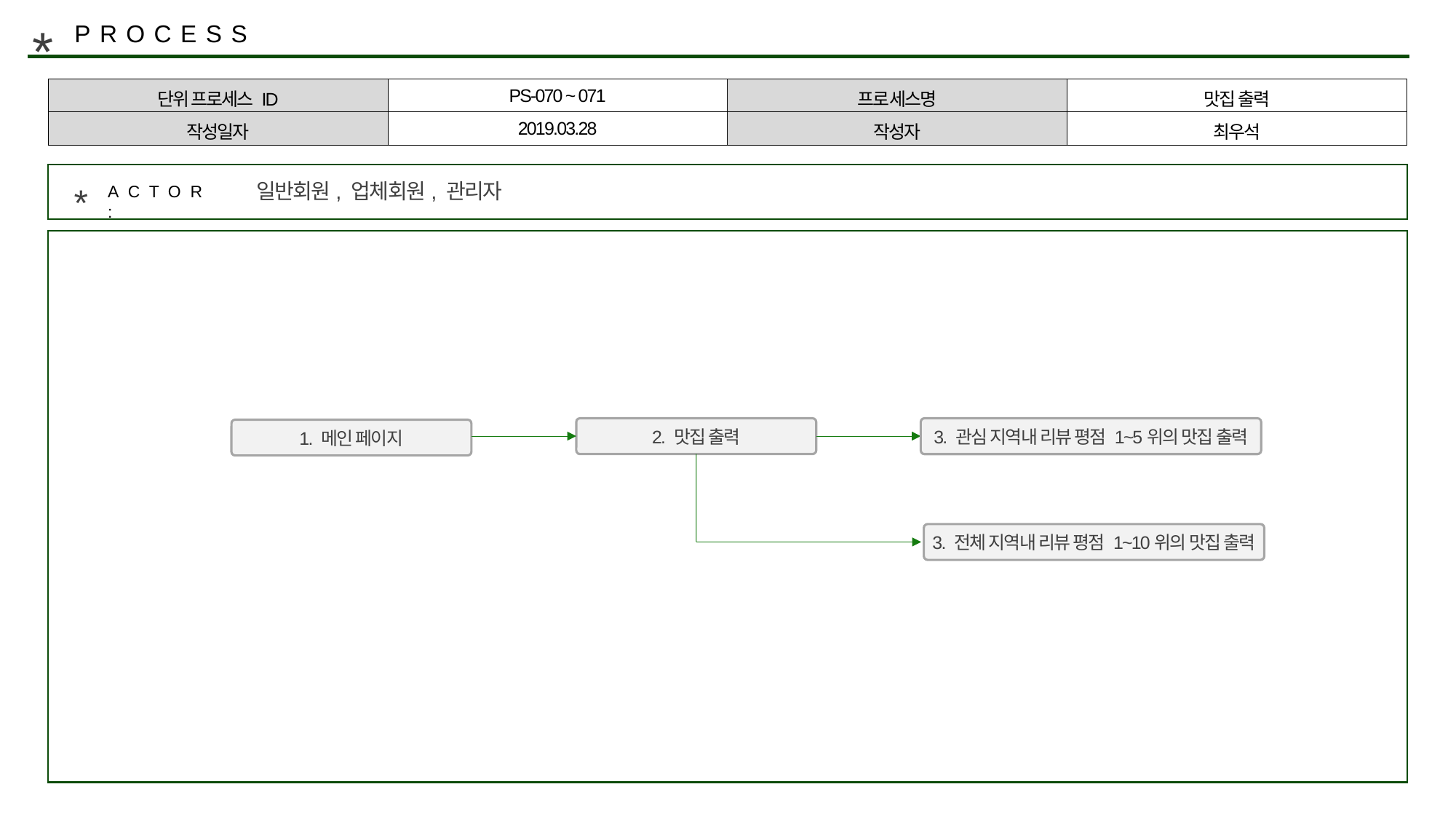

*
PROCESS
| 단위 프로세스 ID | PS-070 ~ 071 | 프로세스명 | 맛집 출력 |
| --- | --- | --- | --- |
| 작성일자 | 2019.03.28 | 작성자 | 최우석 |

일반회원, 업체회원, 관리자
*
ACTOR :

3. 관심 지역내 리뷰 평점 1~5위의 맛집 출력
2. 맛집 출력
1. 메인 페이지
3. 전체 지역내 리뷰 평점 1~10위의 맛집 출력